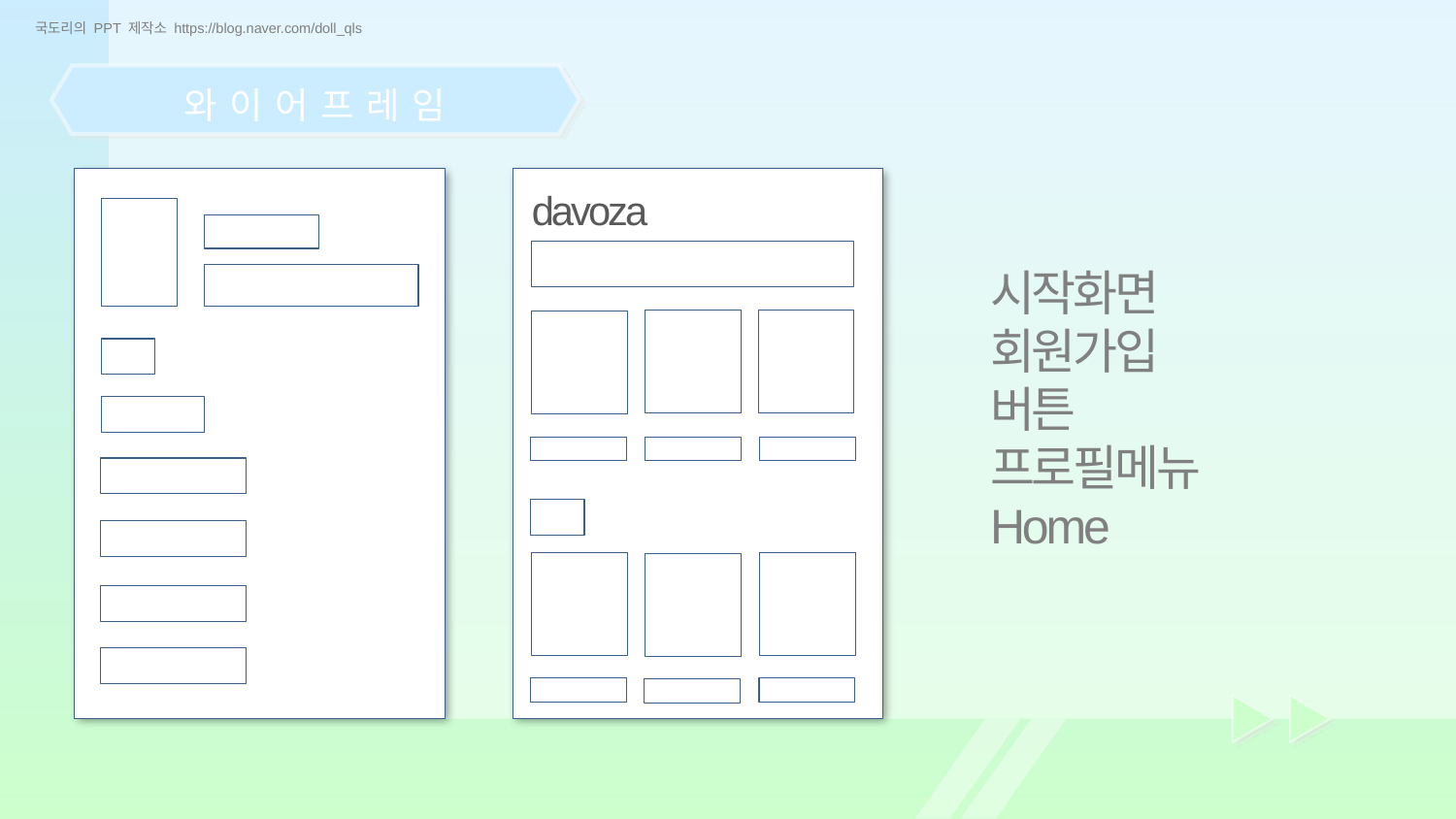

국도리의 PPT 제작소 https://blog.naver.com/doll_qls
와이어프레임

davoza

시작화면
회원가입
버튼
프로필메뉴
Home